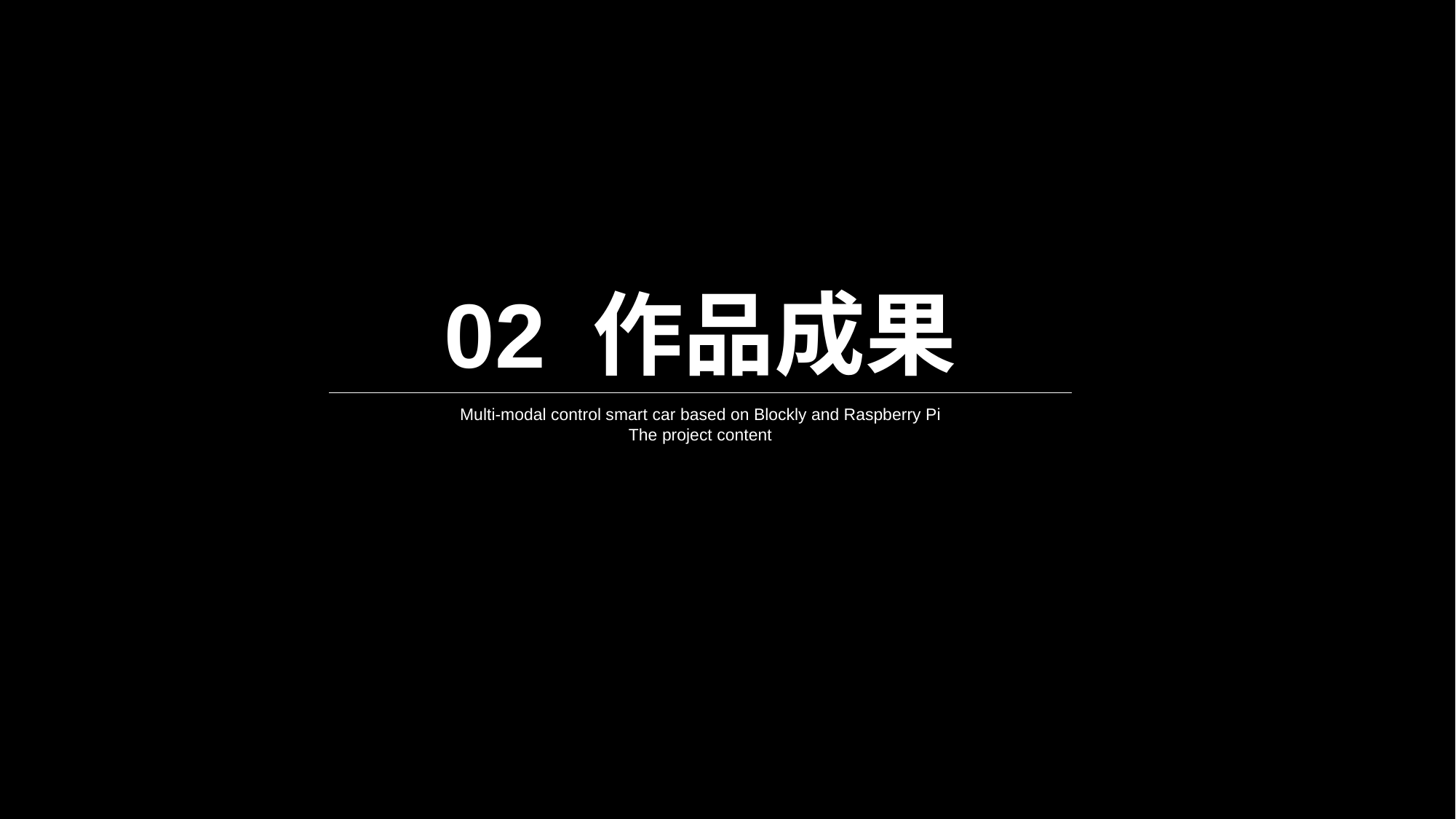

02 作品成果
Multi-modal control smart car based on Blockly and Raspberry Pi
The project content